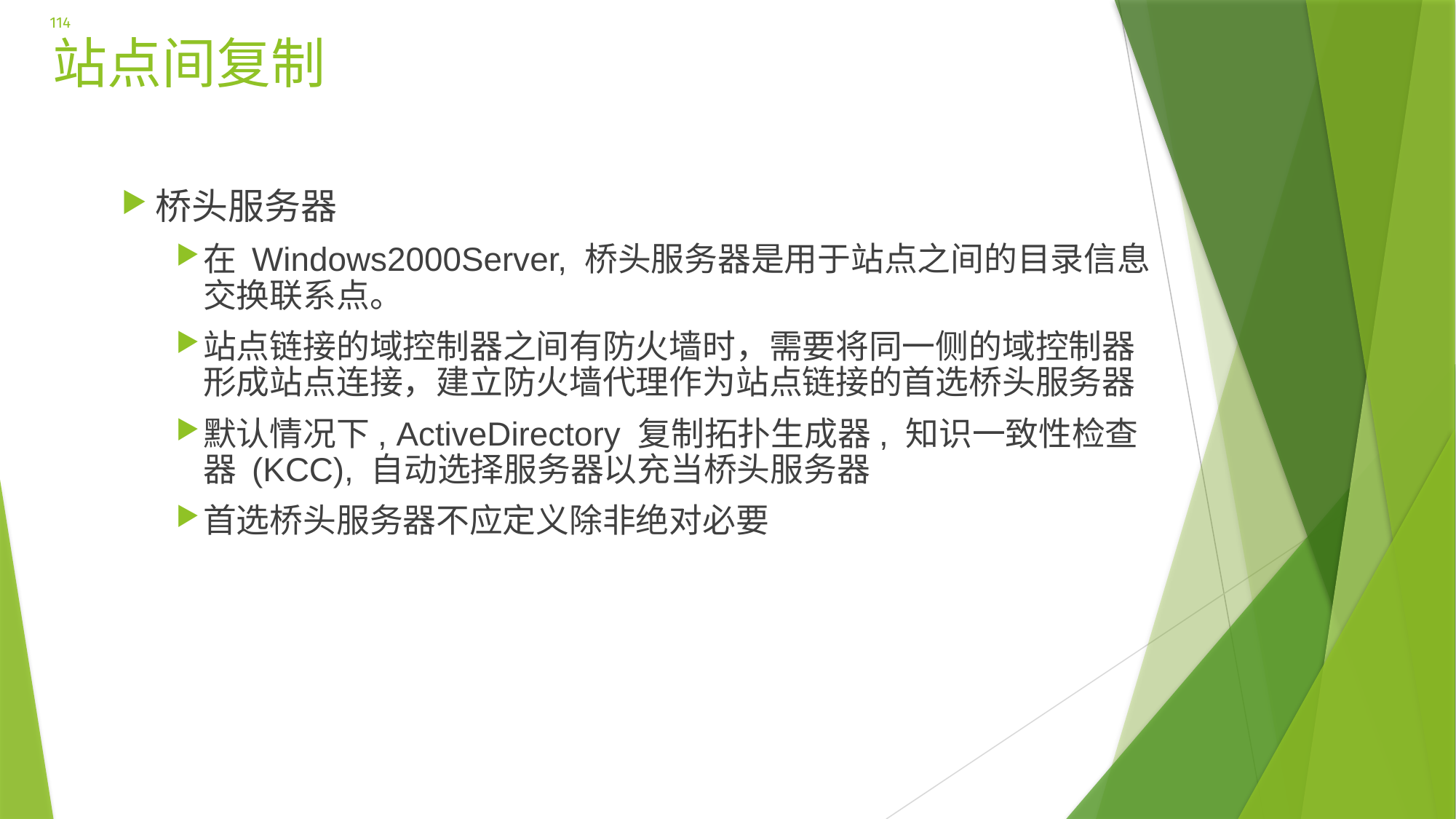

114
# 站点间复制
桥头服务器
在 Windows2000Server, 桥头服务器是用于站点之间的目录信息交换联系点。
站点链接的域控制器之间有防火墙时，需要将同一侧的域控制器形成站点连接，建立防火墙代理作为站点链接的首选桥头服务器
默认情况下, ActiveDirectory 复制拓扑生成器, 知识一致性检查器 (KCC), 自动选择服务器以充当桥头服务器
首选桥头服务器不应定义除非绝对必要